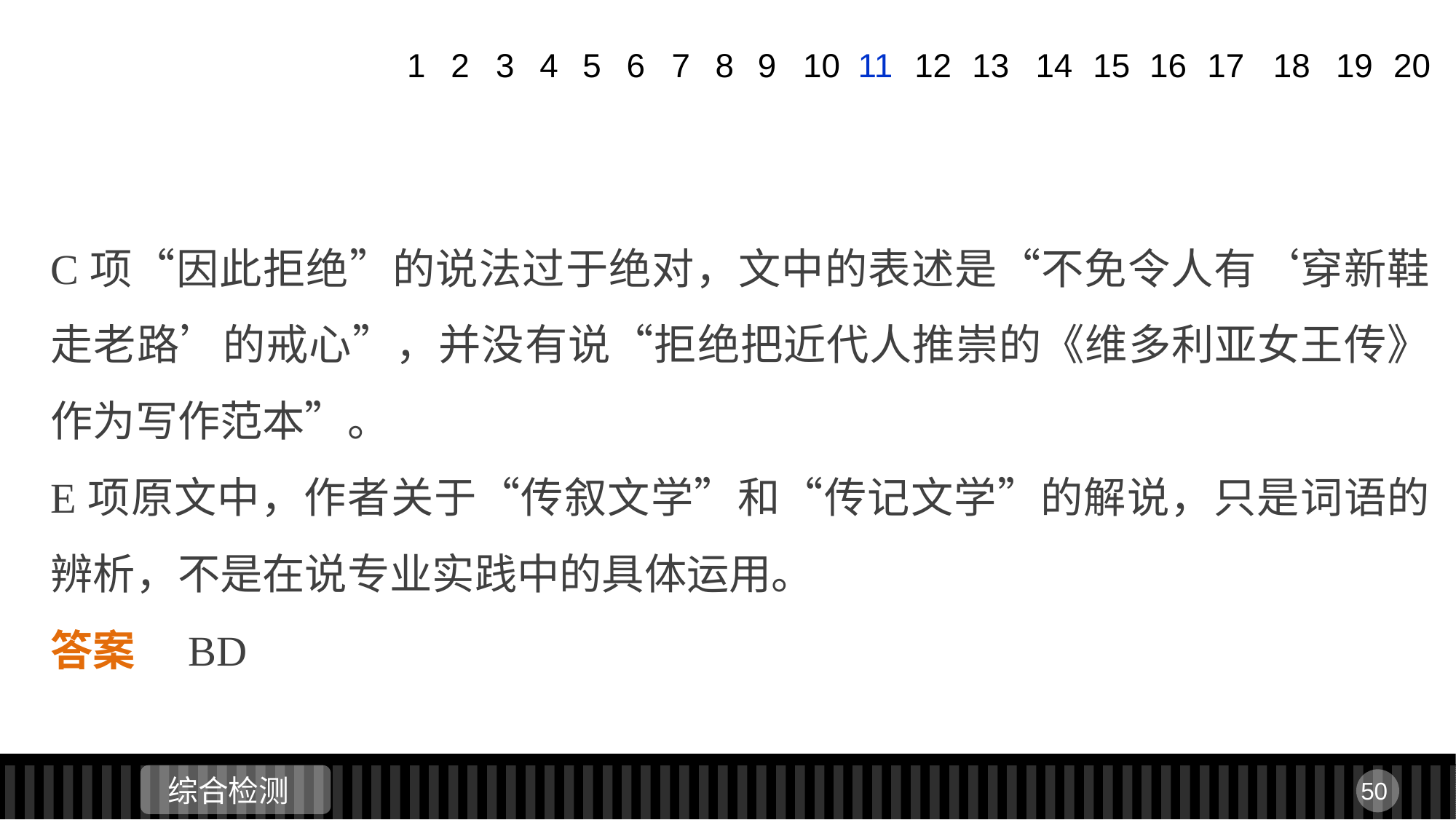

1
2
3
4
5
6
7
8
9
11
12
13
14
15
16
17
18
19
20
10
C项“因此拒绝”的说法过于绝对，文中的表述是“不免令人有‘穿新鞋走老路’的戒心”，并没有说“拒绝把近代人推崇的《维多利亚女王传》作为写作范本”。
E项原文中，作者关于“传叙文学”和“传记文学”的解说，只是词语的辨析，不是在说专业实践中的具体运用。
答案　BD